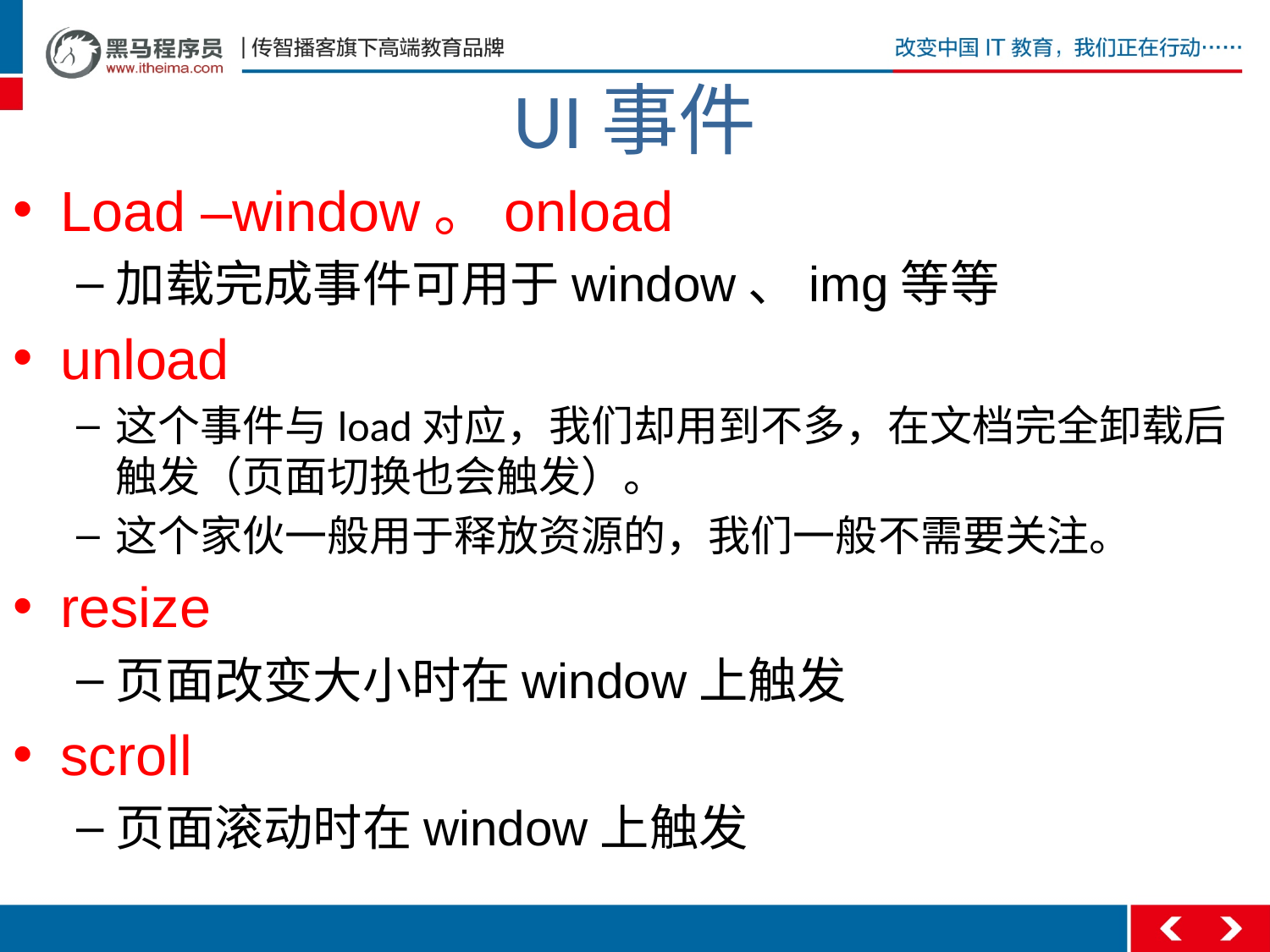

UI事件
Load –window。onload
加载完成事件可用于window、img等等
unload
这个事件与load对应，我们却用到不多，在文档完全卸载后触发（页面切换也会触发）。
这个家伙一般用于释放资源的，我们一般不需要关注。
resize
页面改变大小时在window上触发
scroll
页面滚动时在window上触发